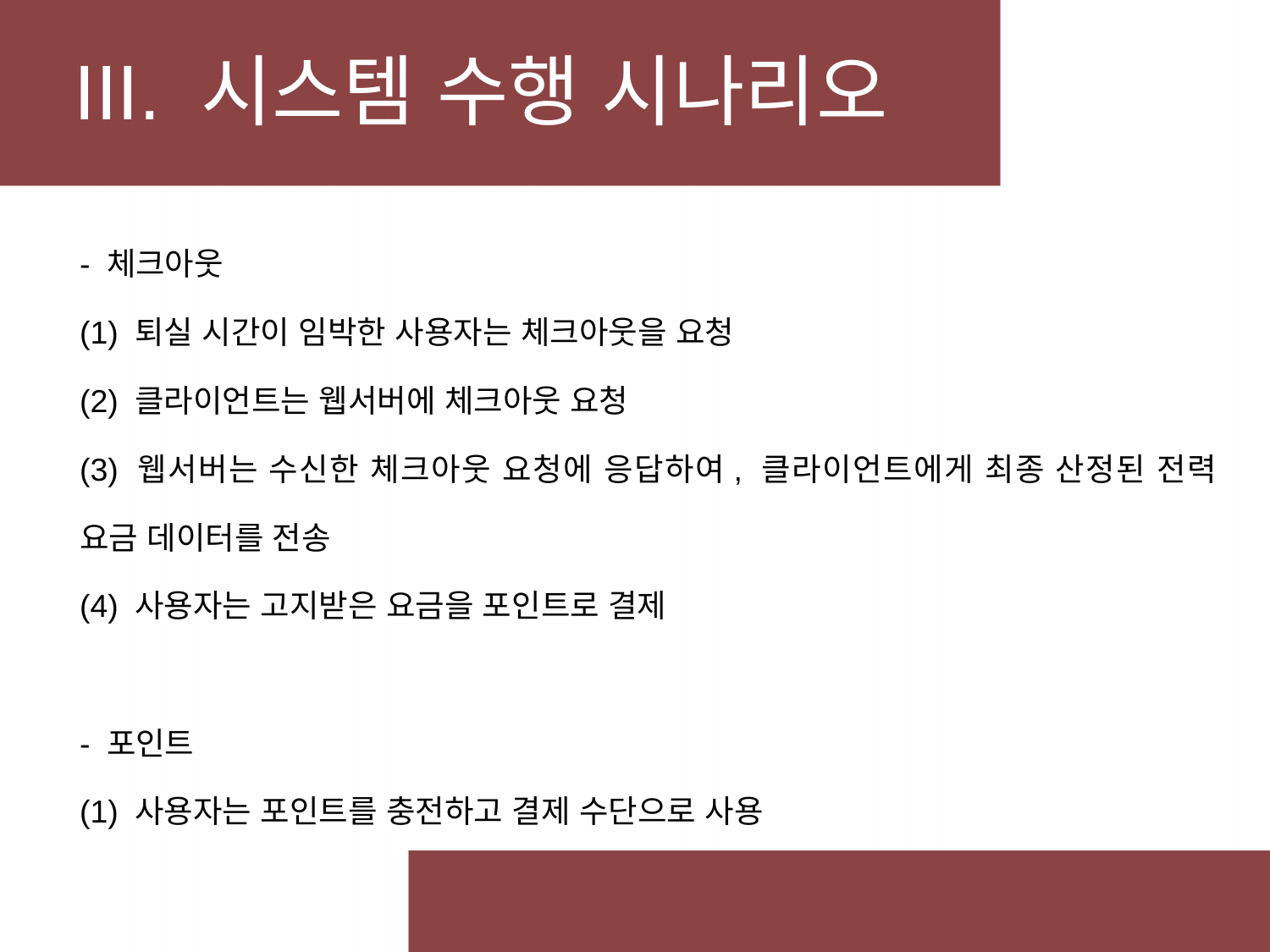

# III. 시스템 수행 시나리오
- 체크아웃
(1) 퇴실 시간이 임박한 사용자는 체크아웃을 요청
(2) 클라이언트는 웹서버에 체크아웃 요청
(3) 웹서버는 수신한 체크아웃 요청에 응답하여, 클라이언트에게 최종 산정된 전력 요금 데이터를 전송
(4) 사용자는 고지받은 요금을 포인트로 결제

- 포인트
(1) 사용자는 포인트를 충전하고 결제 수단으로 사용